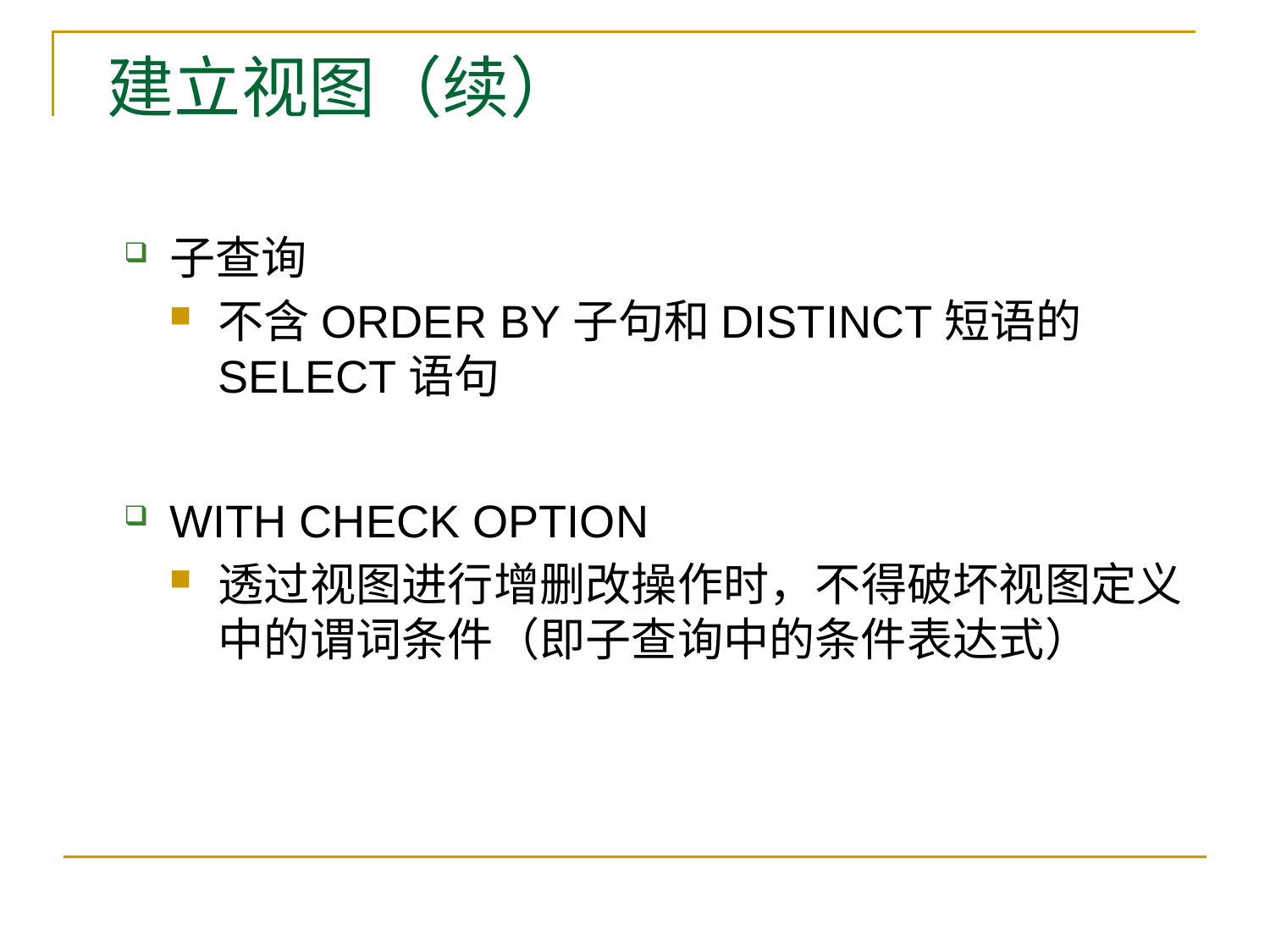

# 建立视图（续）
子查询
不含ORDER BY子句和DISTINCT短语的SELECT语句

WITH CHECK OPTION
透过视图进行增删改操作时，不得破坏视图定义中的谓词条件（即子查询中的条件表达式）